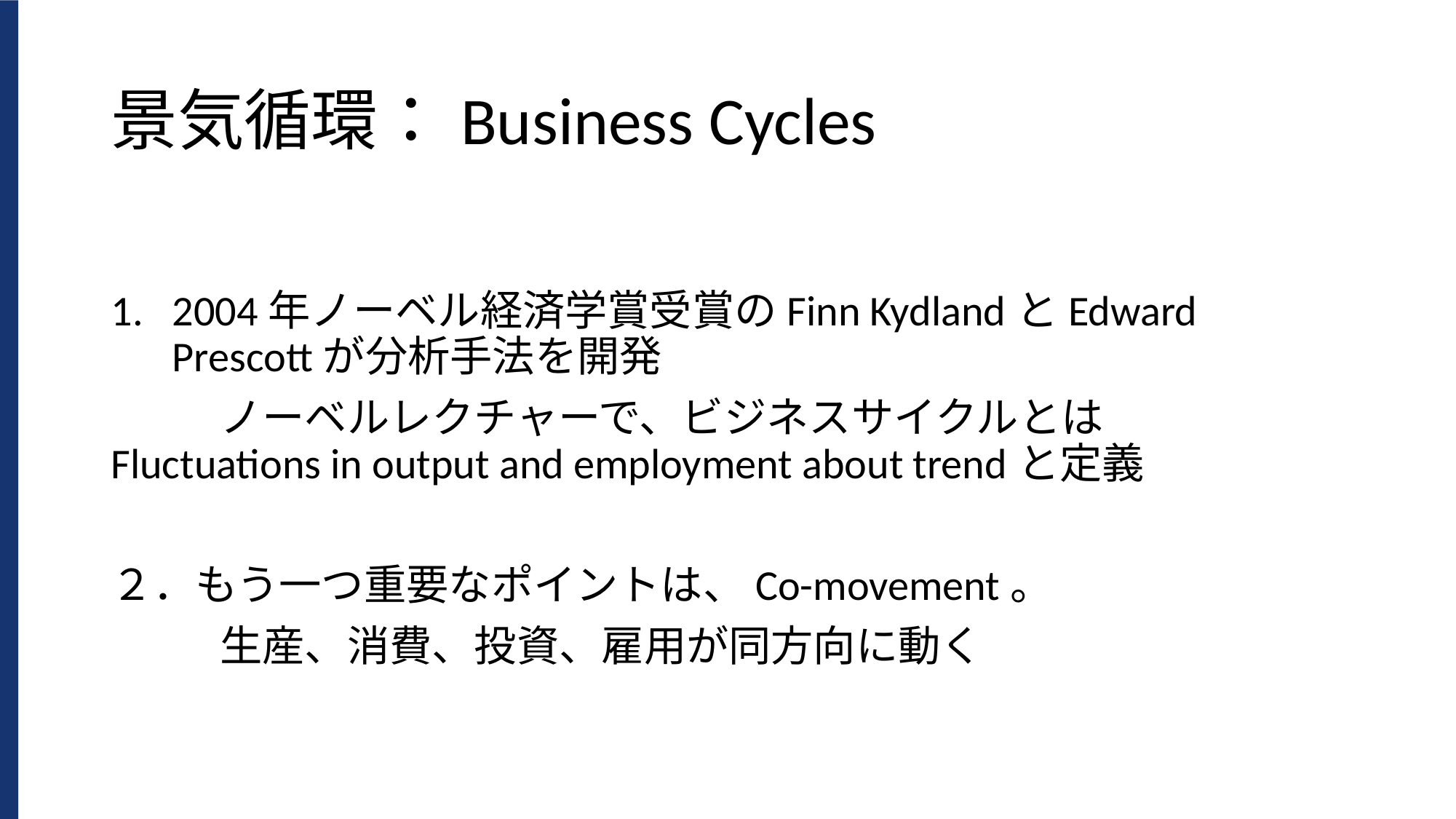

# 景気循環：Business Cycles

2004年ノーベル経済学賞受賞のFinn KydlandとEdward Prescottが分析手法を開発
	ノーベルレクチャーで、ビジネスサイクルとは　	Fluctuations in output and employment about trendと定義

２．もう一つ重要なポイントは、Co-movement。
	生産、消費、投資、雇用が同方向に動く